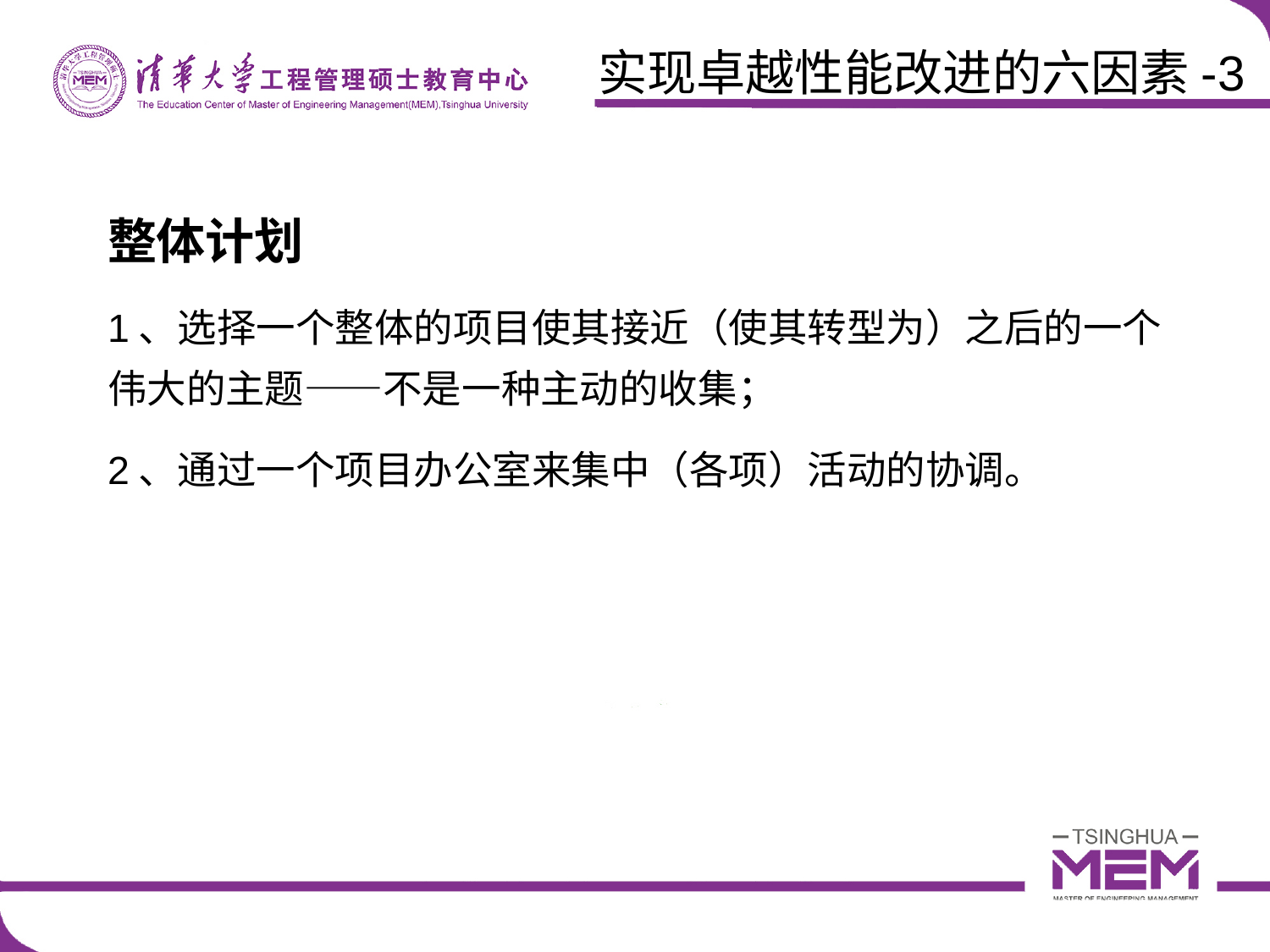

实现卓越性能改进的六因素-3
整体计划
1、选择一个整体的项目使其接近（使其转型为）之后的一个伟大的主题——不是一种主动的收集；
2、通过一个项目办公室来集中（各项）活动的协调。